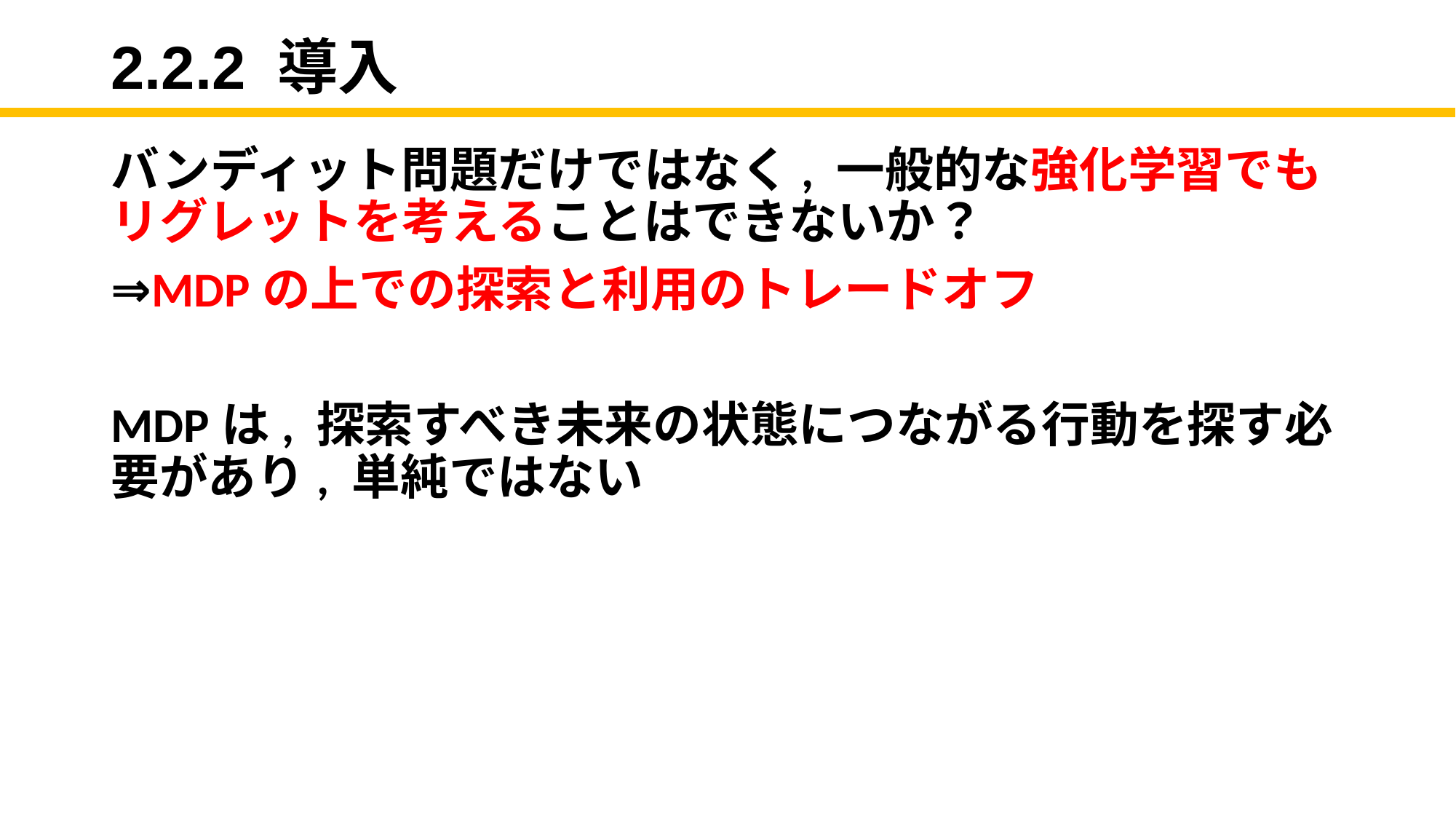

# 2.2.2 導入
バンディット問題だけではなく, 一般的な強化学習でもリグレットを考えることはできないか？
⇒MDPの上での探索と利用のトレードオフ

MDPは, 探索すべき未来の状態につながる行動を探す必要があり, 単純ではない